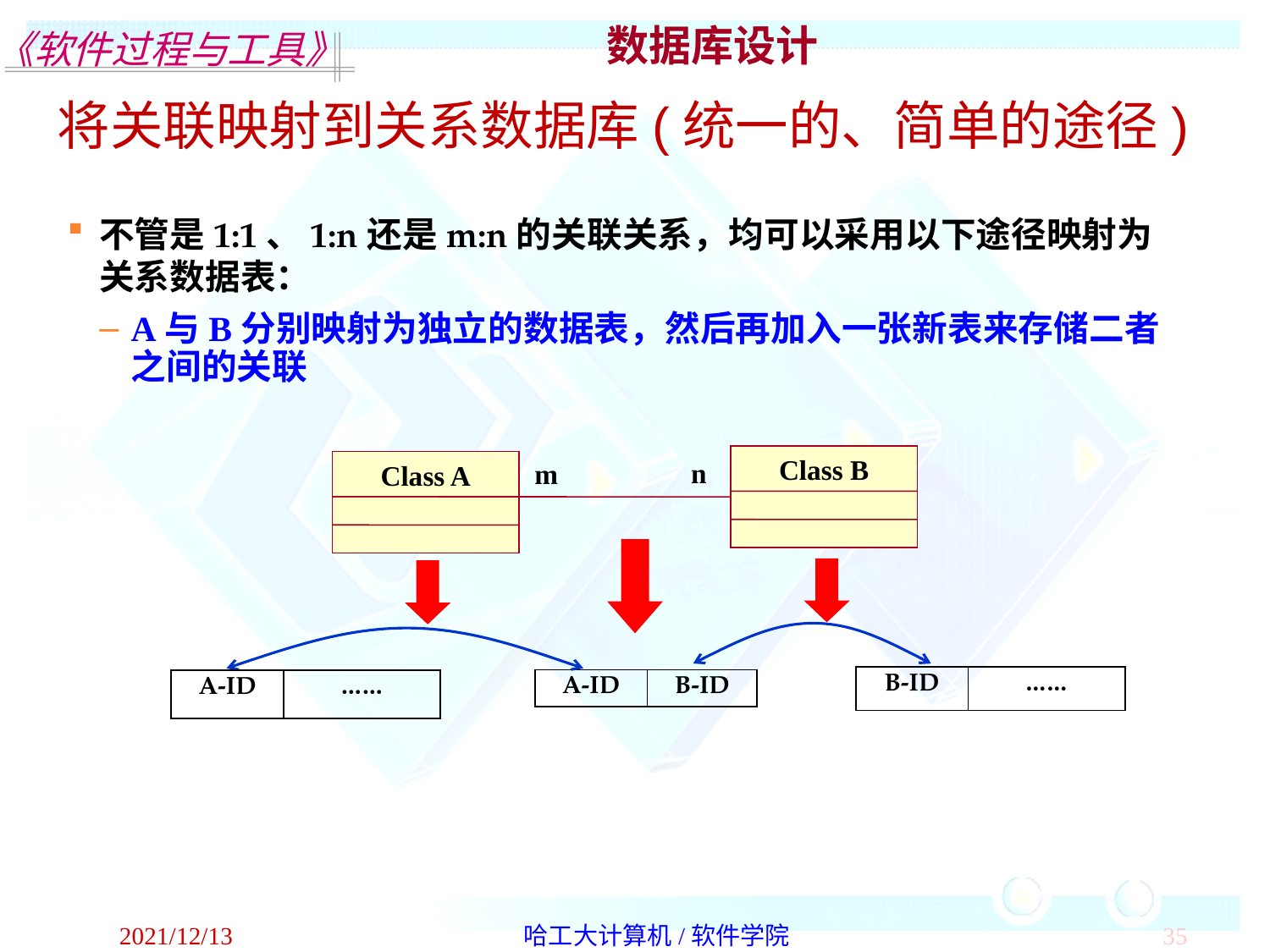

数据库设计
将关联映射到关系数据库(统一的、简单的途径)
不管是1:1、1:n还是m:n的关联关系，均可以采用以下途径映射为关系数据表：
A与B分别映射为独立的数据表，然后再加入一张新表来存储二者之间的关联

Class B

Class A

n
m

| B-ID | …… |
| --- | --- |
| A-ID | B-ID |
| --- | --- |
| A-ID | …… |
| --- | --- |